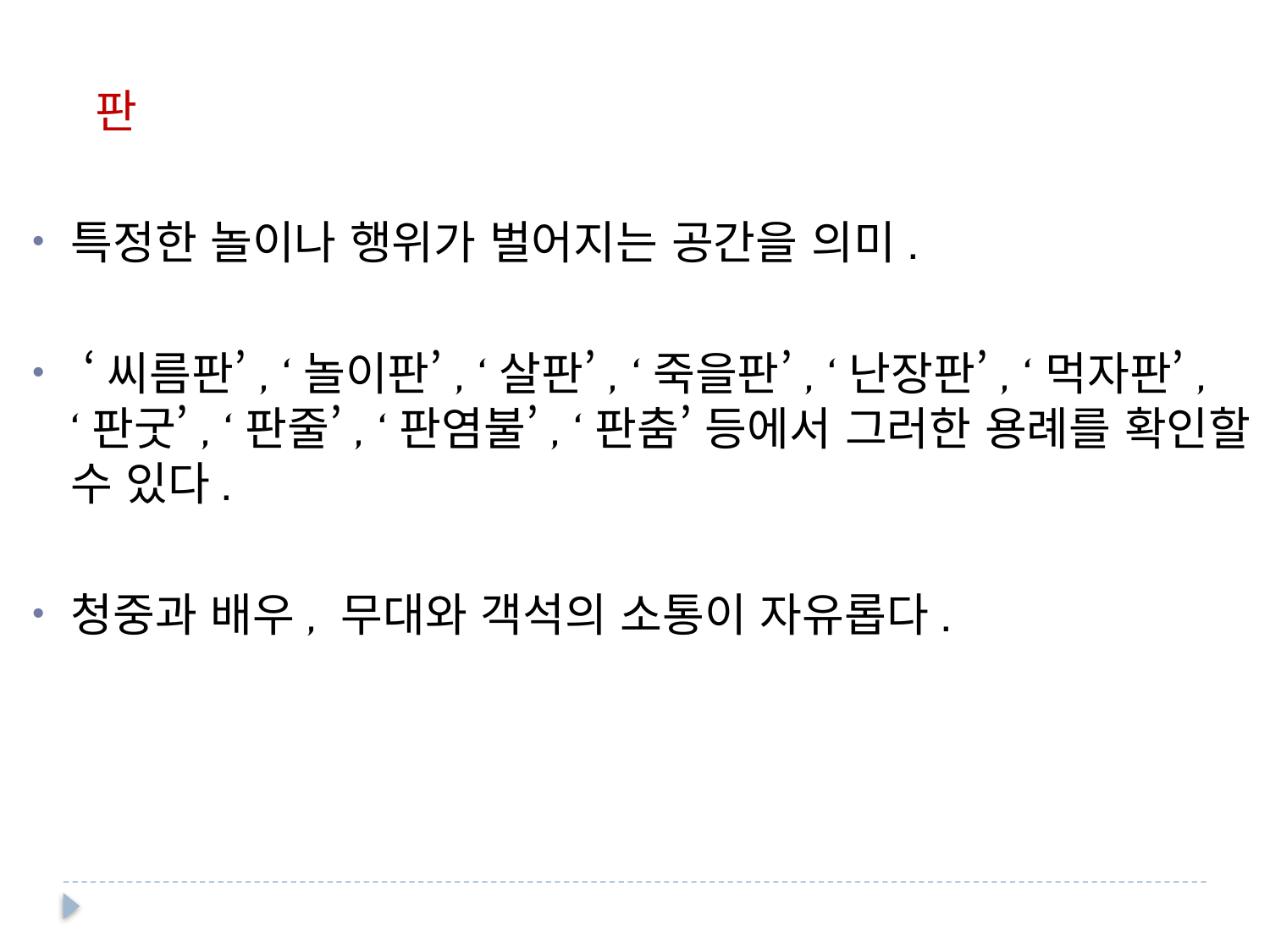

판

특정한 놀이나 행위가 벌어지는 공간을 의미.

 ‘씨름판’, ‘놀이판’, ‘살판’, ‘죽을판’, ‘난장판’, ‘먹자판’, ‘판굿’, ‘판줄’, ‘판염불’, ‘판춤’ 등에서 그러한 용례를 확인할 수 있다.

청중과 배우, 무대와 객석의 소통이 자유롭다.